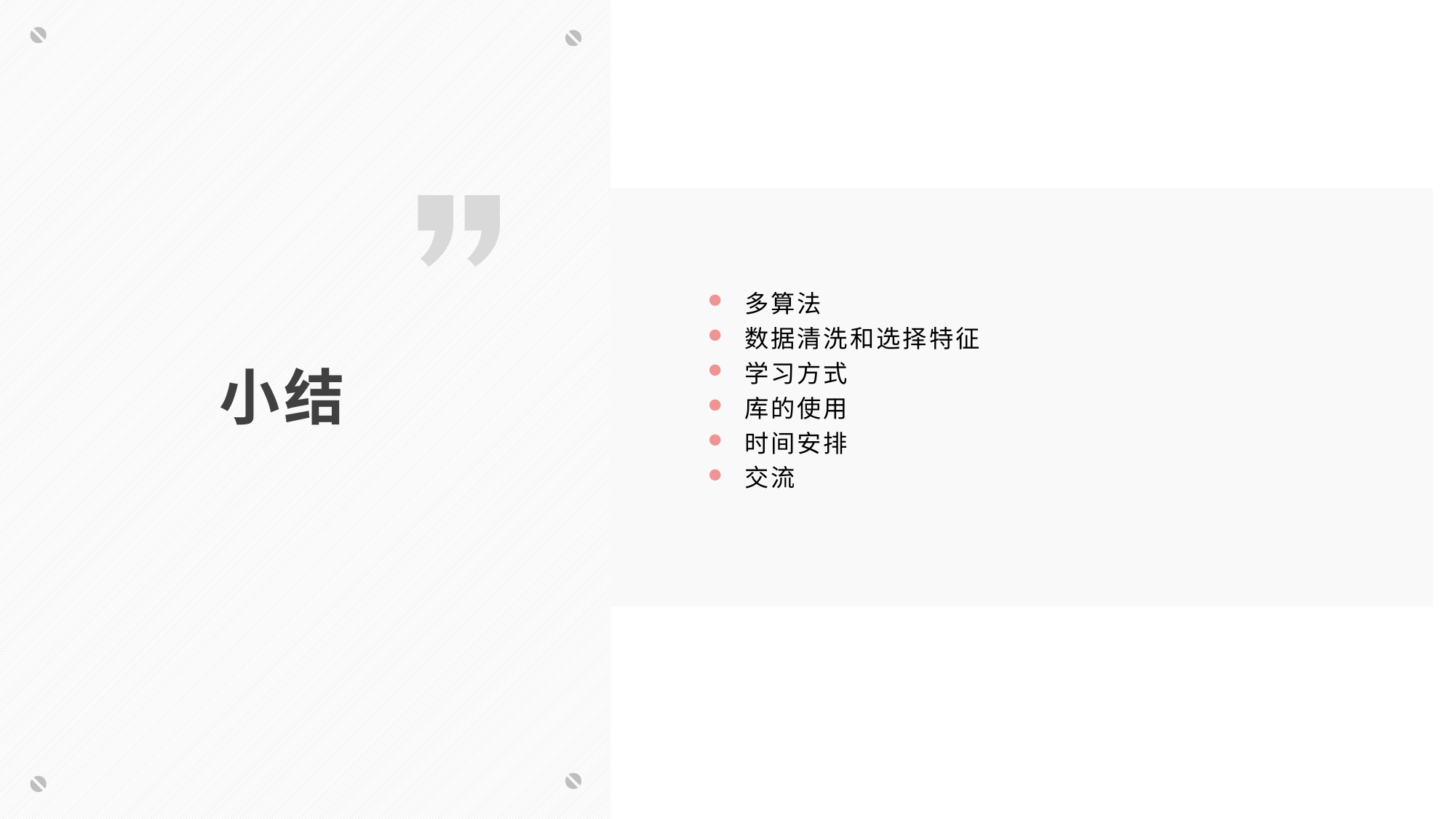

多算法
数据清洗和选择特征
学习方式
库的使用
时间安排
交流
小结